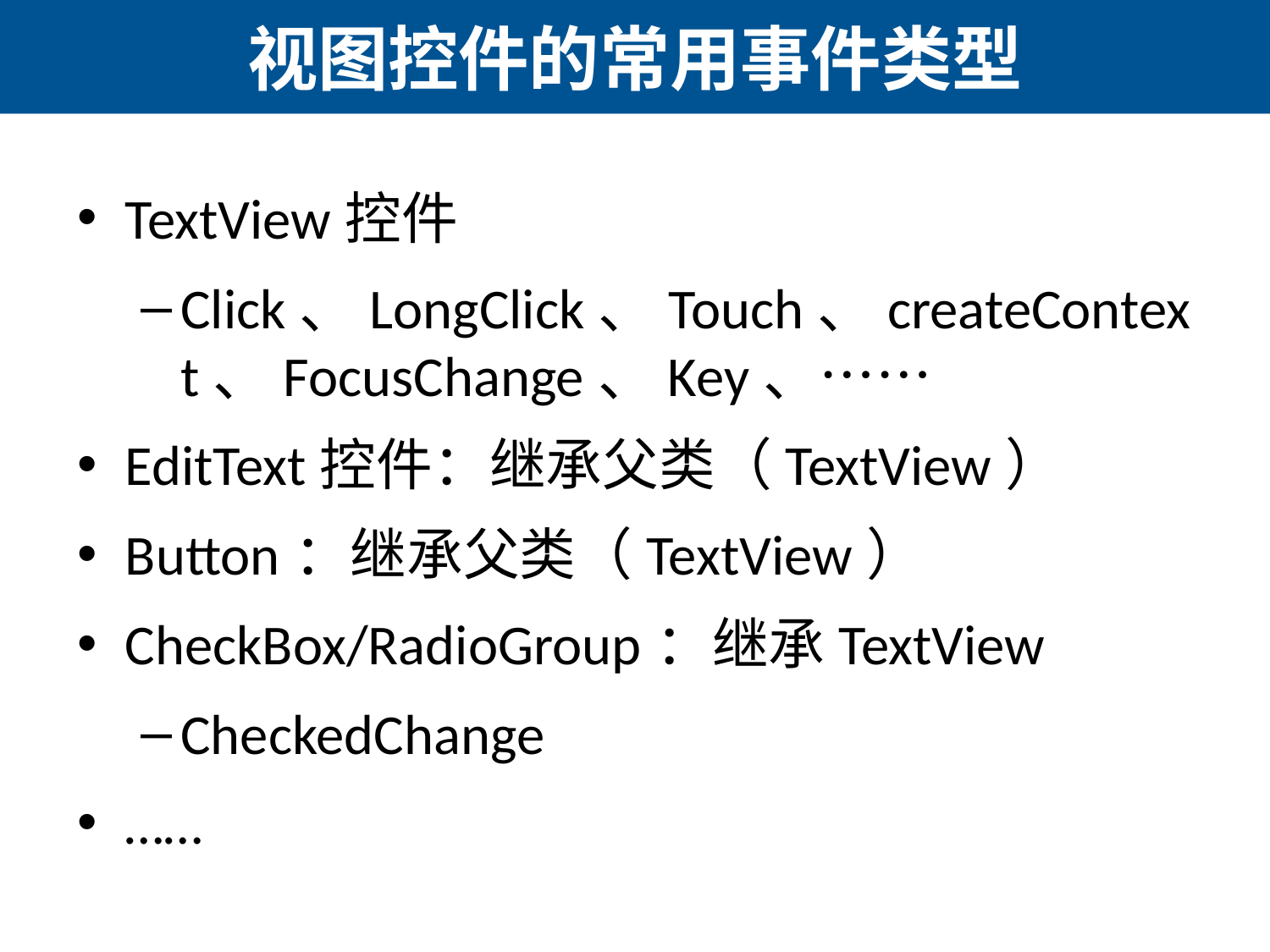

# 视图控件的常用事件类型
TextView控件
Click、LongClick、Touch、createContext、FocusChange、Key、……
EditText控件：继承父类（TextView）
Button：继承父类（TextView）
CheckBox/RadioGroup：继承TextView
CheckedChange
……